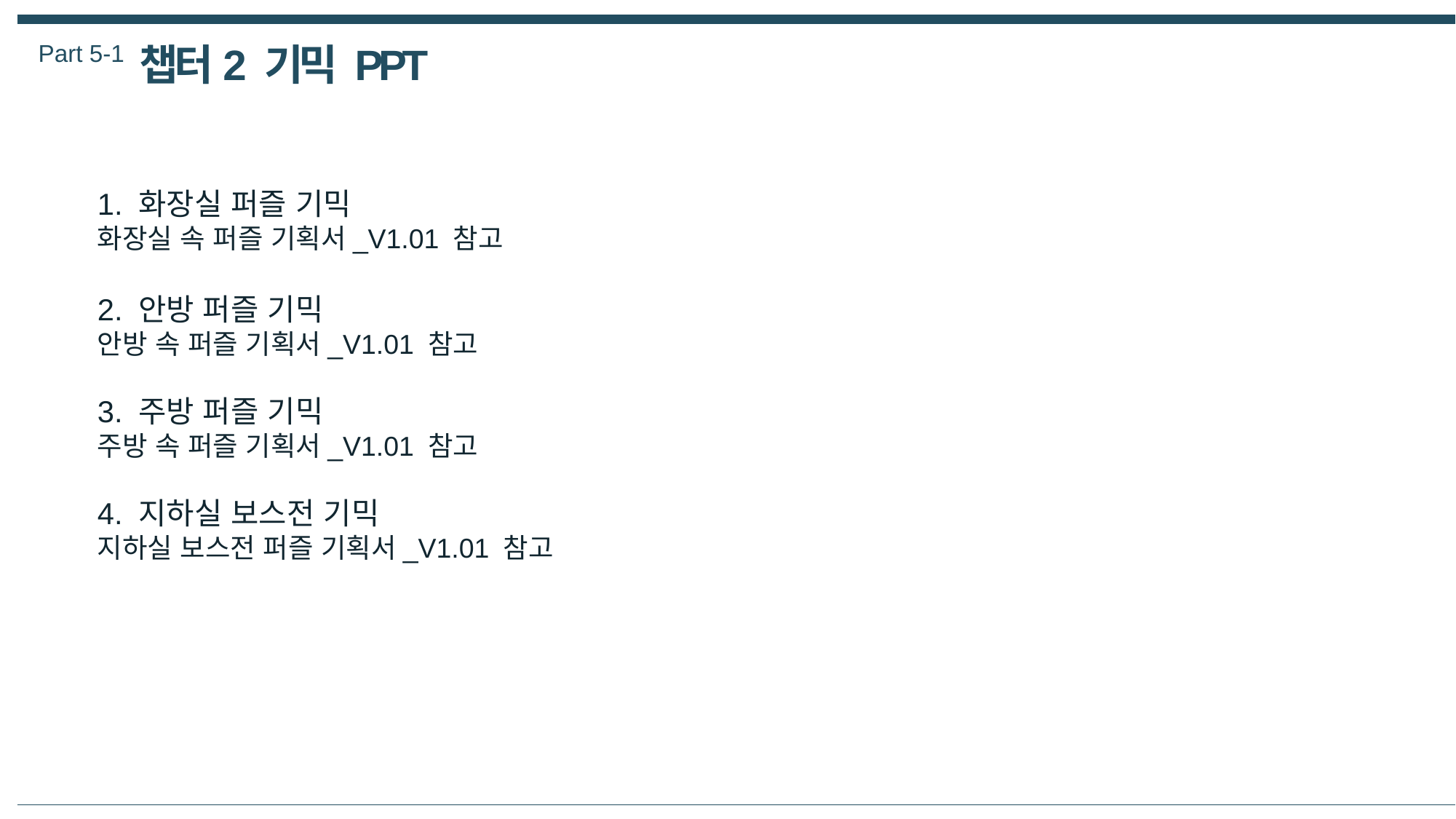

Part 5-1
챕터2 기믹 PPT
1. 화장실 퍼즐 기믹
화장실 속 퍼즐 기획서_V1.01 참고

2. 안방 퍼즐 기믹
안방 속 퍼즐 기획서_V1.01 참고

3. 주방 퍼즐 기믹
주방 속 퍼즐 기획서_V1.01 참고

4. 지하실 보스전 기믹
지하실 보스전 퍼즐 기획서_V1.01 참고